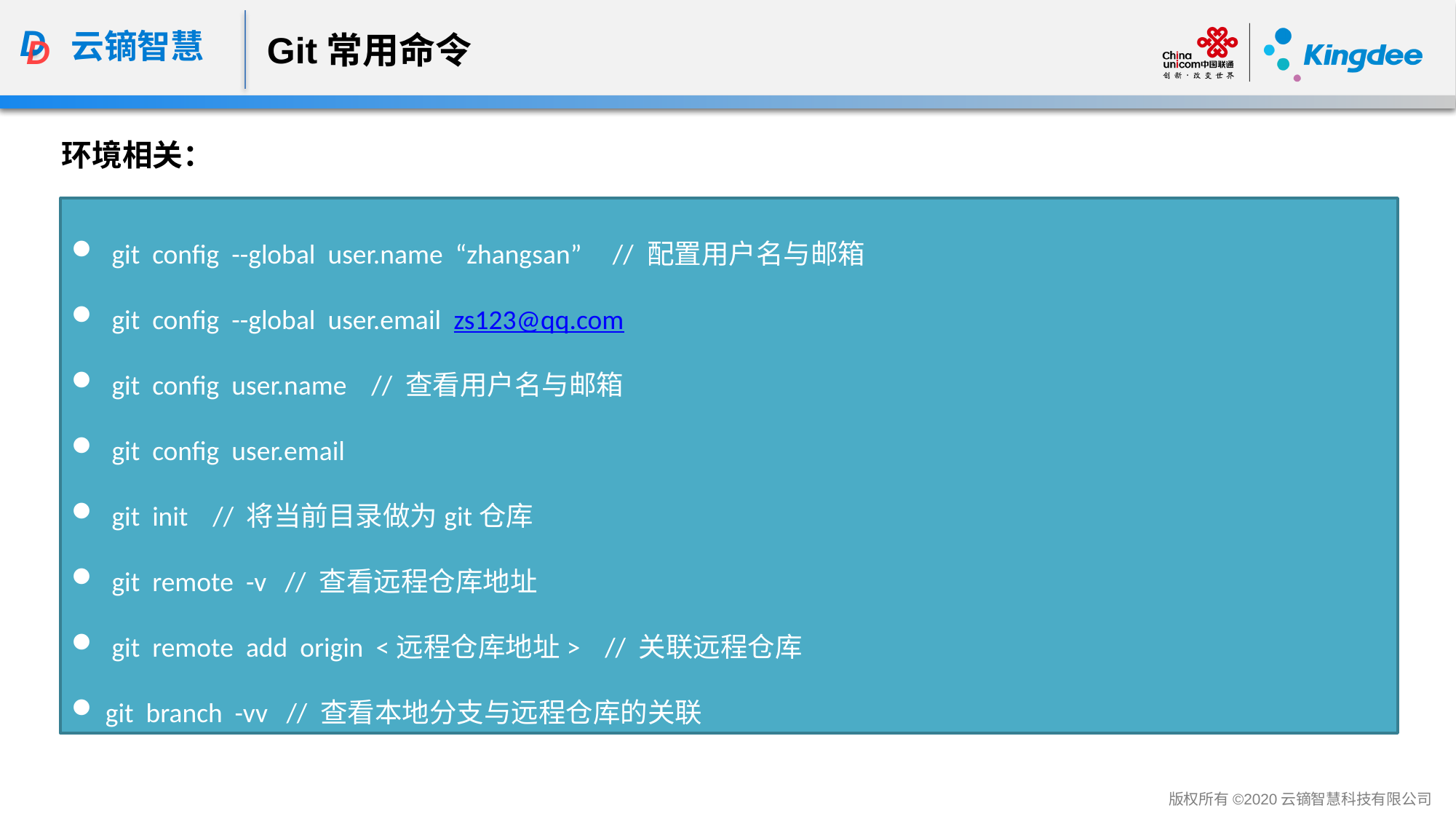

Git常用命令
环境相关：

 git  config  --global  user.name  “zhangsan”     // 配置用户名与邮箱
 git  config  --global  user.email  zs123@qq.com
 git  config  user.name    // 查看用户名与邮箱
 git  config  user.email
 git  init    // 将当前目录做为git仓库
 git  remote  -v   // 查看远程仓库地址
 git  remote  add  origin  <远程仓库地址>    // 关联远程仓库
git  branch  -vv   // 查看本地分支与远程仓库的关联